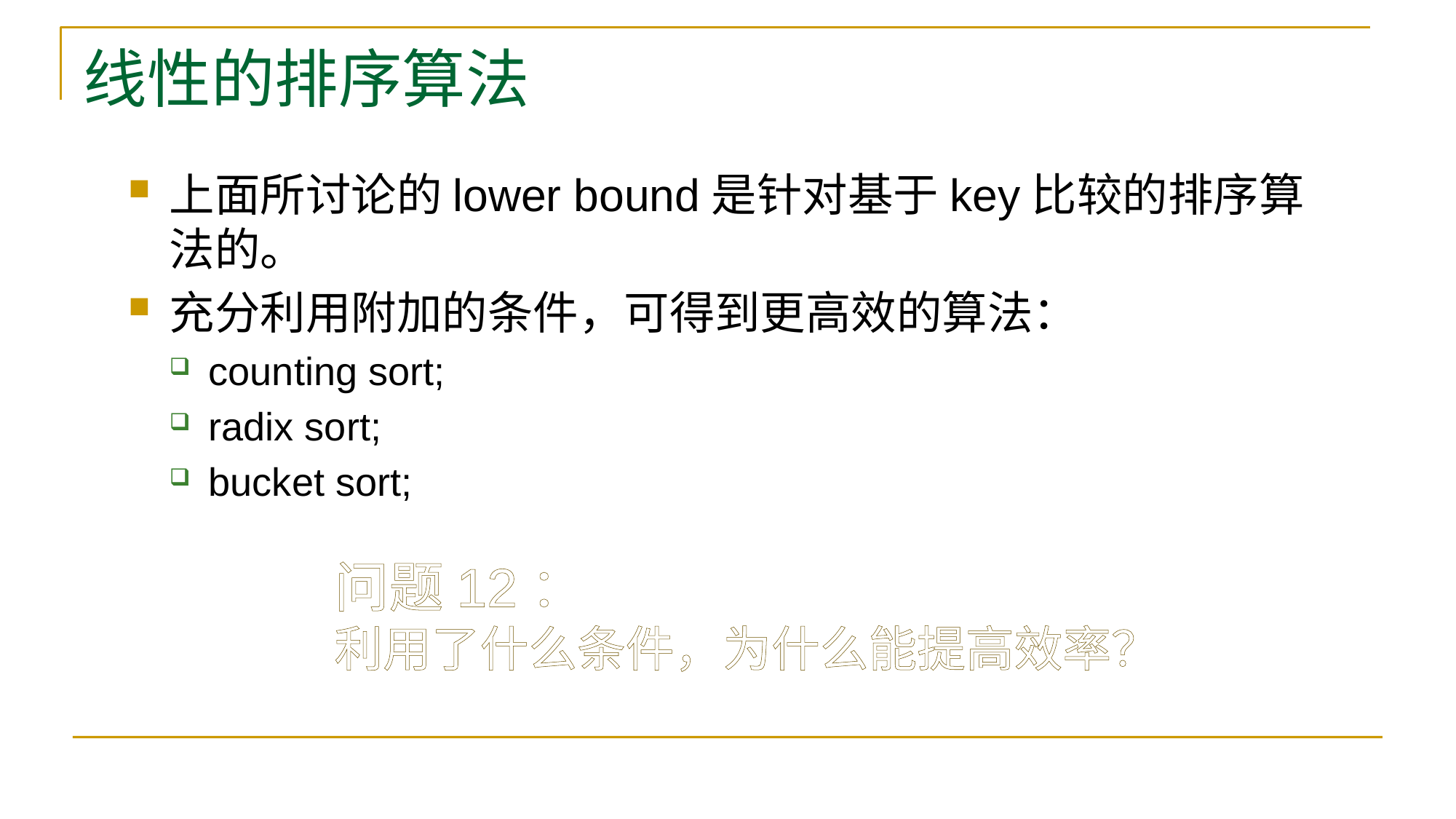

# 线性的排序算法
上面所讨论的lower bound是针对基于key比较的排序算法的。
充分利用附加的条件，可得到更高效的算法：
counting sort;
radix sort;
bucket sort;
问题12：
利用了什么条件，为什么能提高效率？